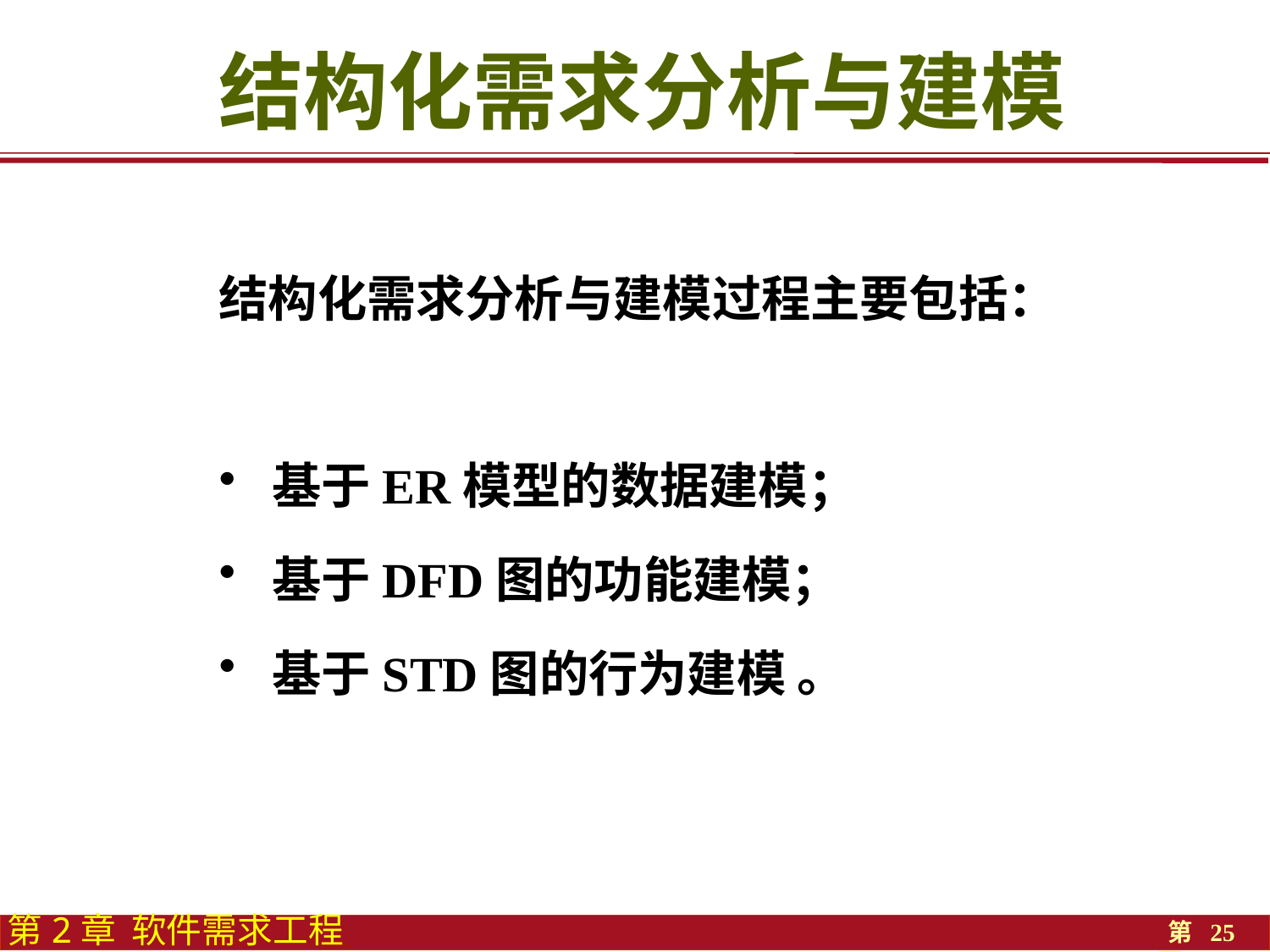

结构化需求分析与建模
结构化需求分析与建模过程主要包括：

 基于ER模型的数据建模；
 基于DFD图的功能建模；
 基于STD图的行为建模 。